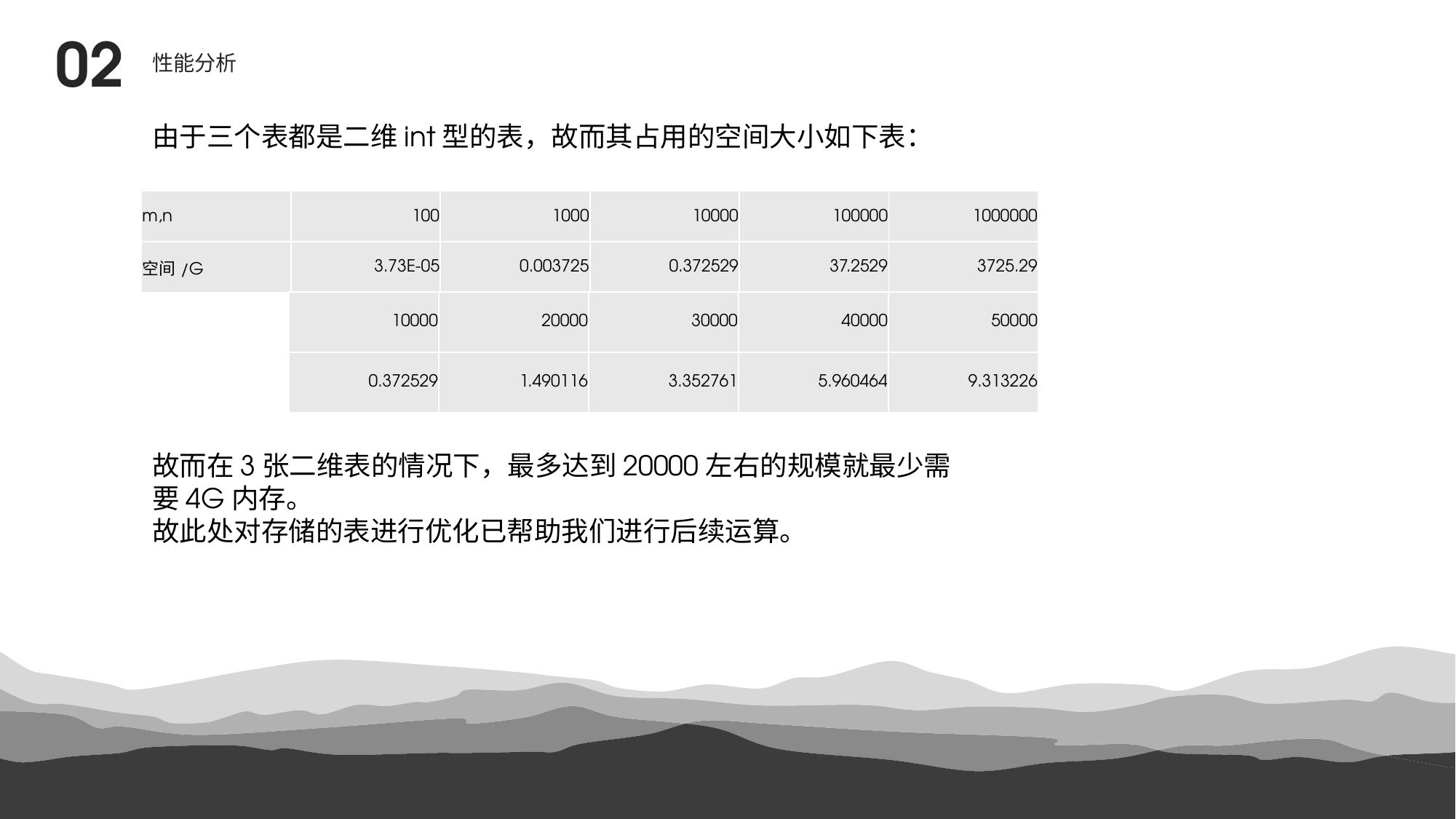

02
性能分析
由于三个表都是二维int型的表，故而其占用的空间大小如下表：

| m,n | 100 | 1000 | 10000 | 100000 | 1000000 |
| --- | --- | --- | --- | --- | --- |
| 空间/G | 3.73E-05 | 0.003725 | 0.372529 | 37.2529 | 3725.29 |
| 10000 | 20000 | 30000 | 40000 | 50000 |
| --- | --- | --- | --- | --- |
| 0.372529 | 1.490116 | 3.352761 | 5.960464 | 9.313226 |
故而在3张二维表的情况下，最多达到20000左右的规模就最少需要4G内存。
故此处对存储的表进行优化已帮助我们进行后续运算。